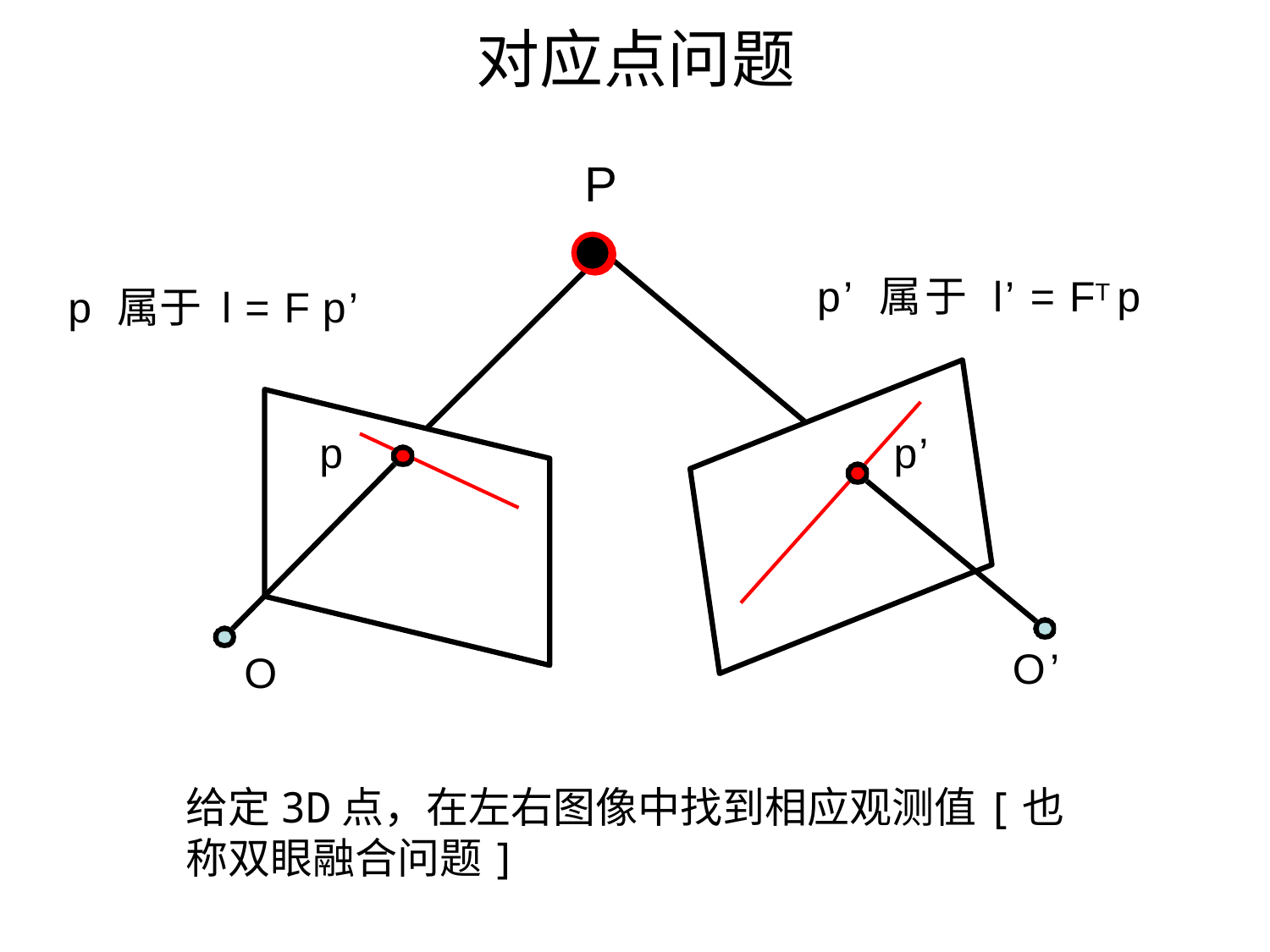

# 对应点问题
P

p’ 属于 l’ = FT p

p 属于 l = F p’

p
p’

O’
O
给定3D点，在左右图像中找到相应观测值[也称双眼融合问题]